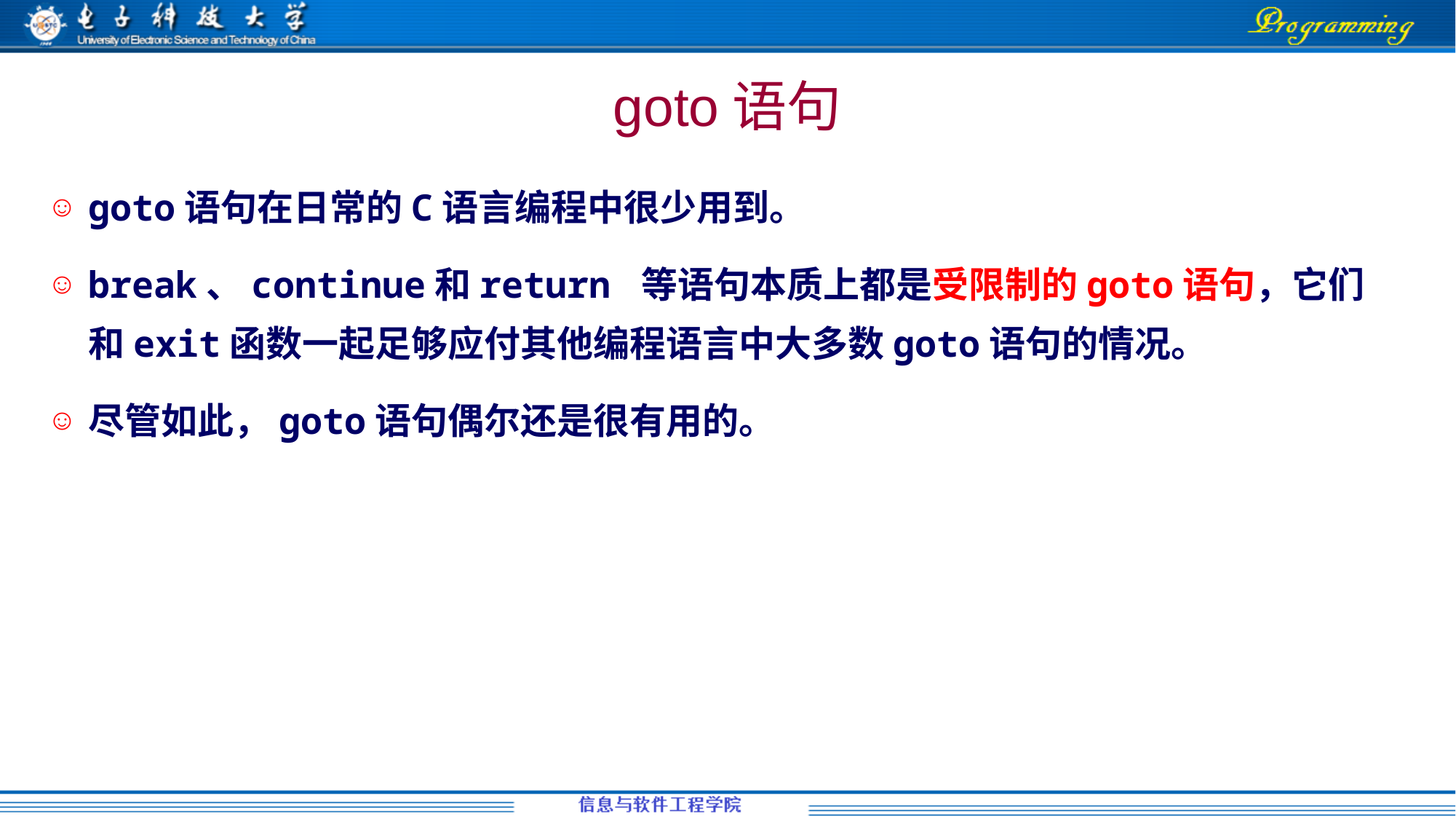

goto语句
goto语句在日常的C语言编程中很少用到。
break、continue和return 等语句本质上都是受限制的goto语句，它们和exit函数一起足够应付其他编程语言中大多数goto语句的情况。
尽管如此，goto语句偶尔还是很有用的。